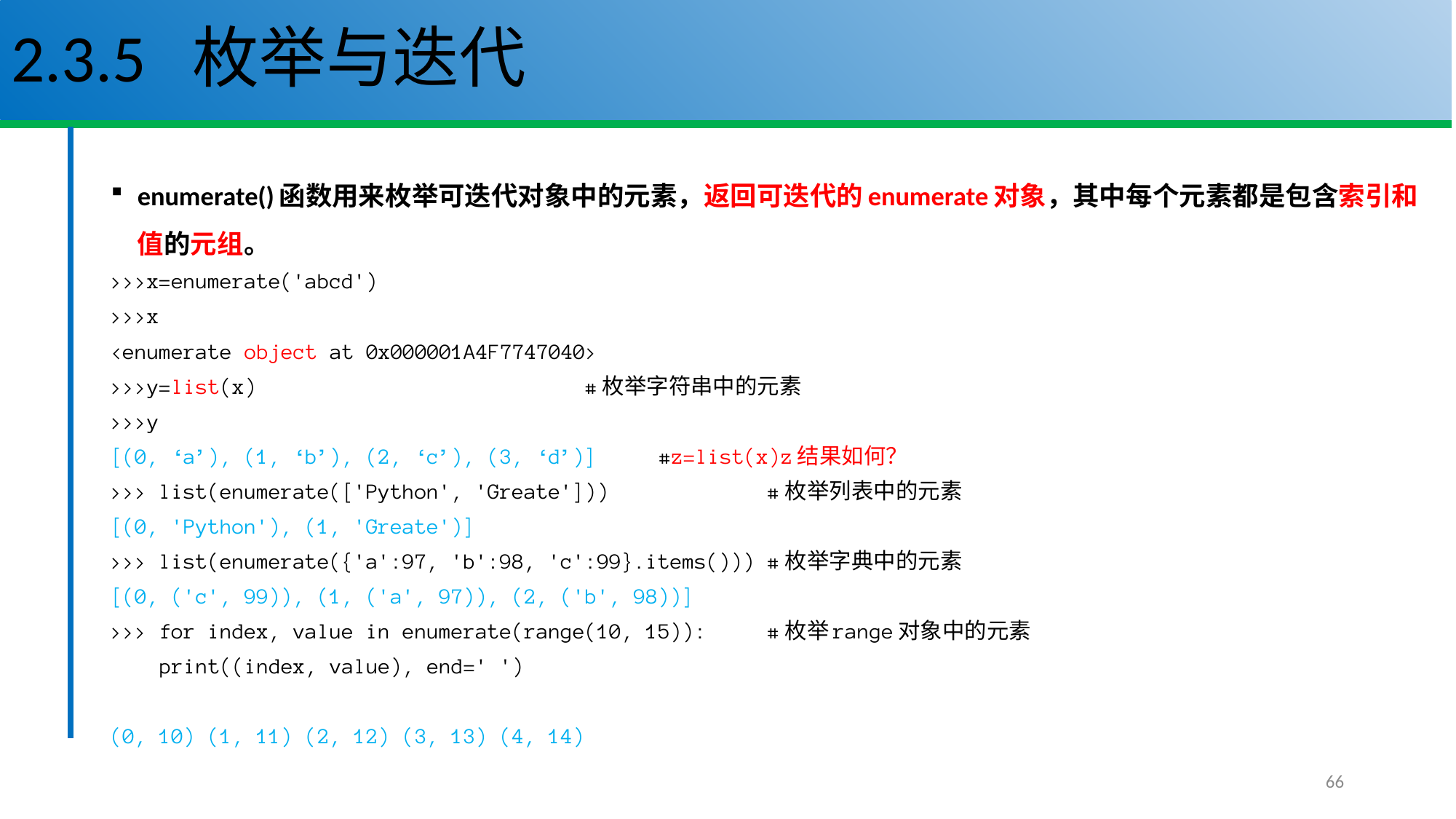

# 2.3.5  枚举与迭代
enumerate()函数用来枚举可迭代对象中的元素，返回可迭代的enumerate对象，其中每个元素都是包含索引和值的元组。
>>>x=enumerate('abcd')
>>>x
<enumerate object at 0x000001A4F7747040>
>>>y=list(x)                           #枚举字符串中的元素
>>>y
[(0, ‘a’), (1, ‘b’), (2, ‘c’), (3, ‘d’)]     #z=list(x)z结果如何？
>>> list(enumerate(['Python', 'Greate']))             #枚举列表中的元素
[(0, 'Python'), (1, 'Greate')]
>>> list(enumerate({'a':97, 'b':98, 'c':99}.items())) #枚举字典中的元素
[(0, ('c', 99)), (1, ('a', 97)), (2, ('b', 98))]
>>> for index, value in enumerate(range(10, 15)):     #枚举range对象中的元素
    print((index, value), end=' ')

(0, 10) (1, 11) (2, 12) (3, 13) (4, 14)
66